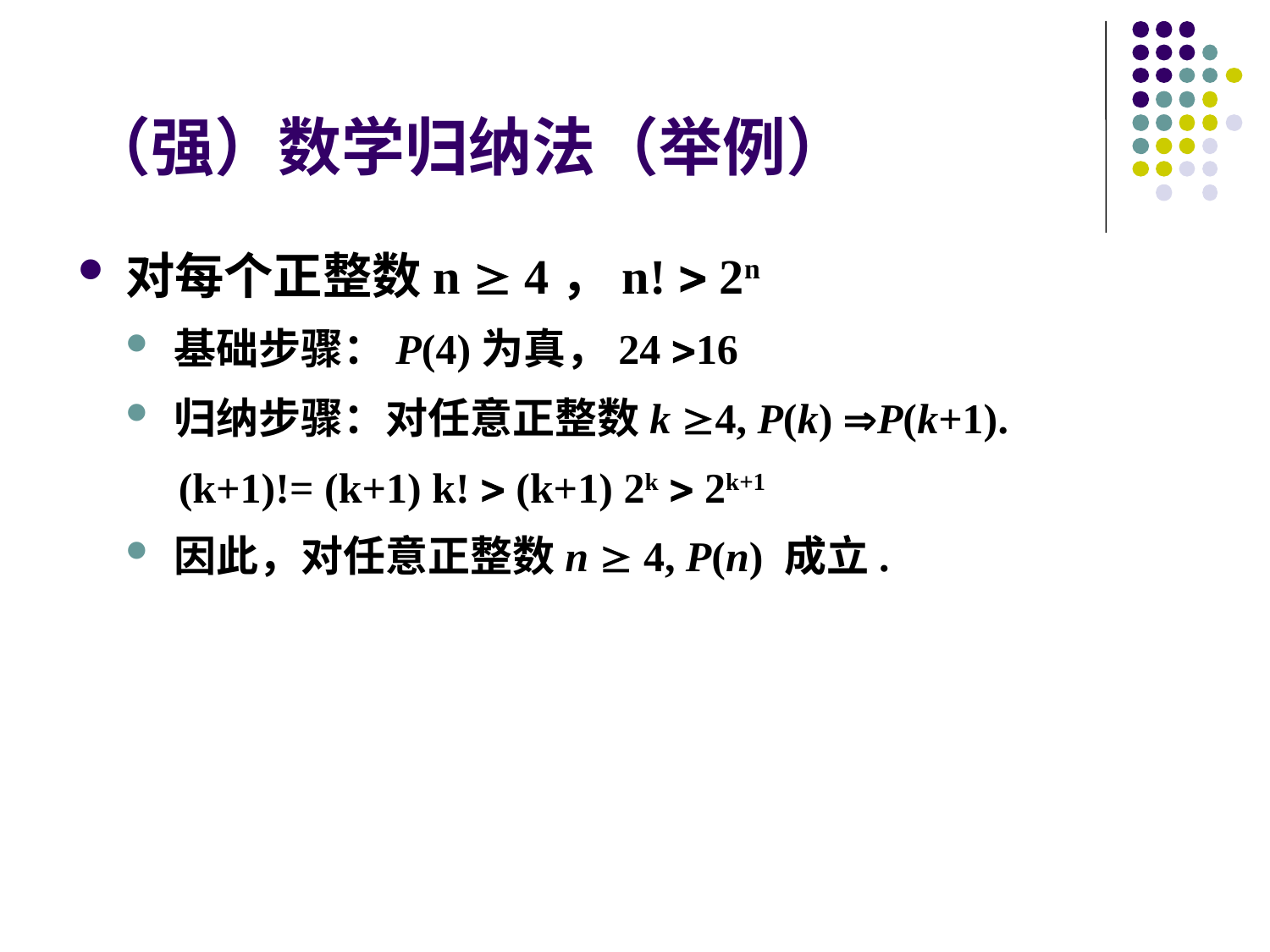

# （强）数学归纳法（举例）
对每个正整数n ≥ 4，n! > 2n
基础步骤：P(4)为真，24 >16
归纳步骤：对任意正整数k ≥4, P(k) ⇒P(k+1).
     (k+1)!= (k+1) k! > (k+1) 2k > 2k+1
因此，对任意正整数n ≥ 4, P(n) 成立.